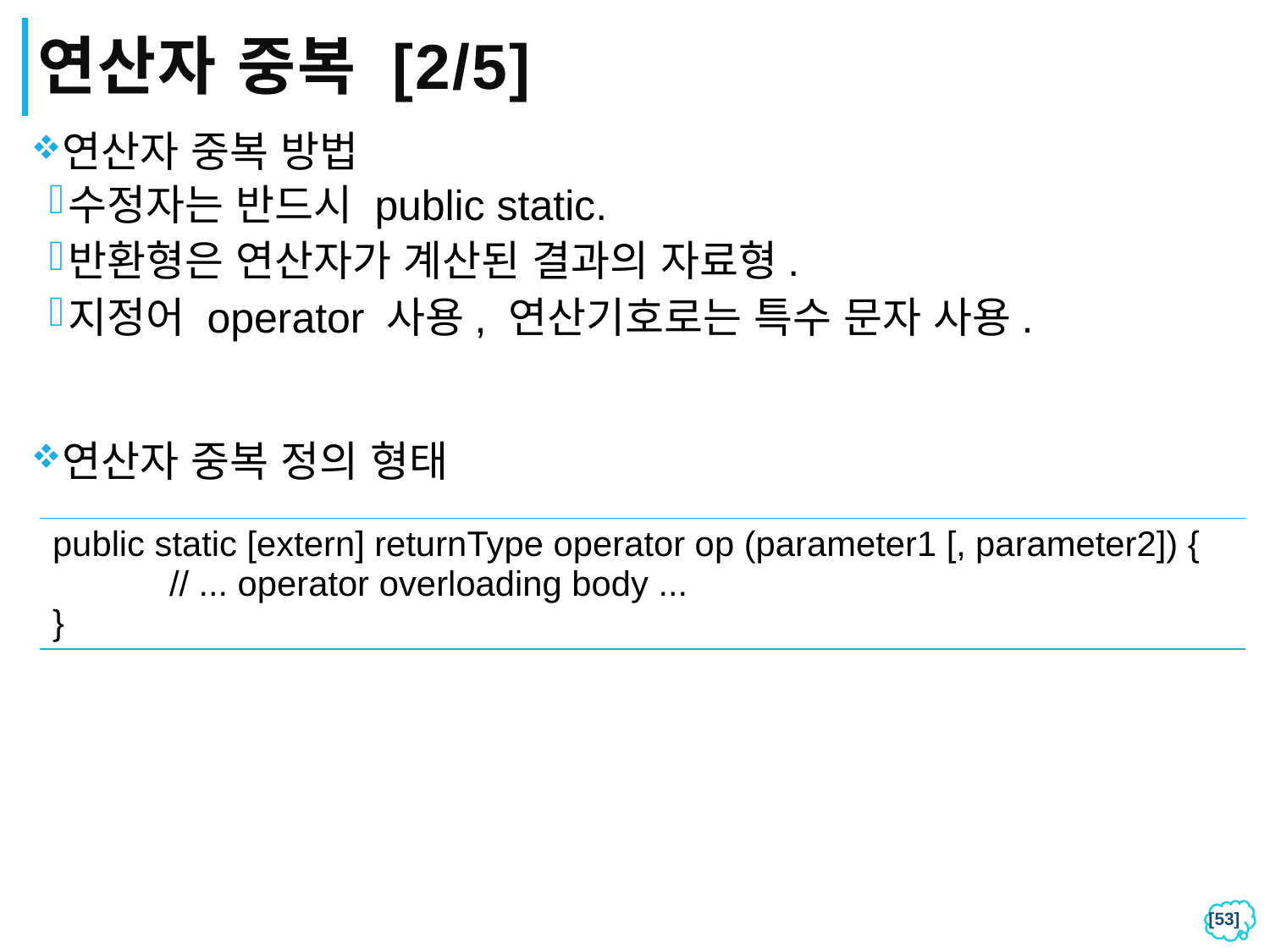

# 연산자 중복 [2/5]
연산자 중복 방법
수정자는 반드시 public static.
반환형은 연산자가 계산된 결과의 자료형.
지정어 operator 사용, 연산기호로는 특수 문자 사용.

연산자 중복 정의 형태
| public static [extern] returnType operator op (parameter1 [, parameter2]) { // ... operator overloading body ... } |
| --- |
[53]